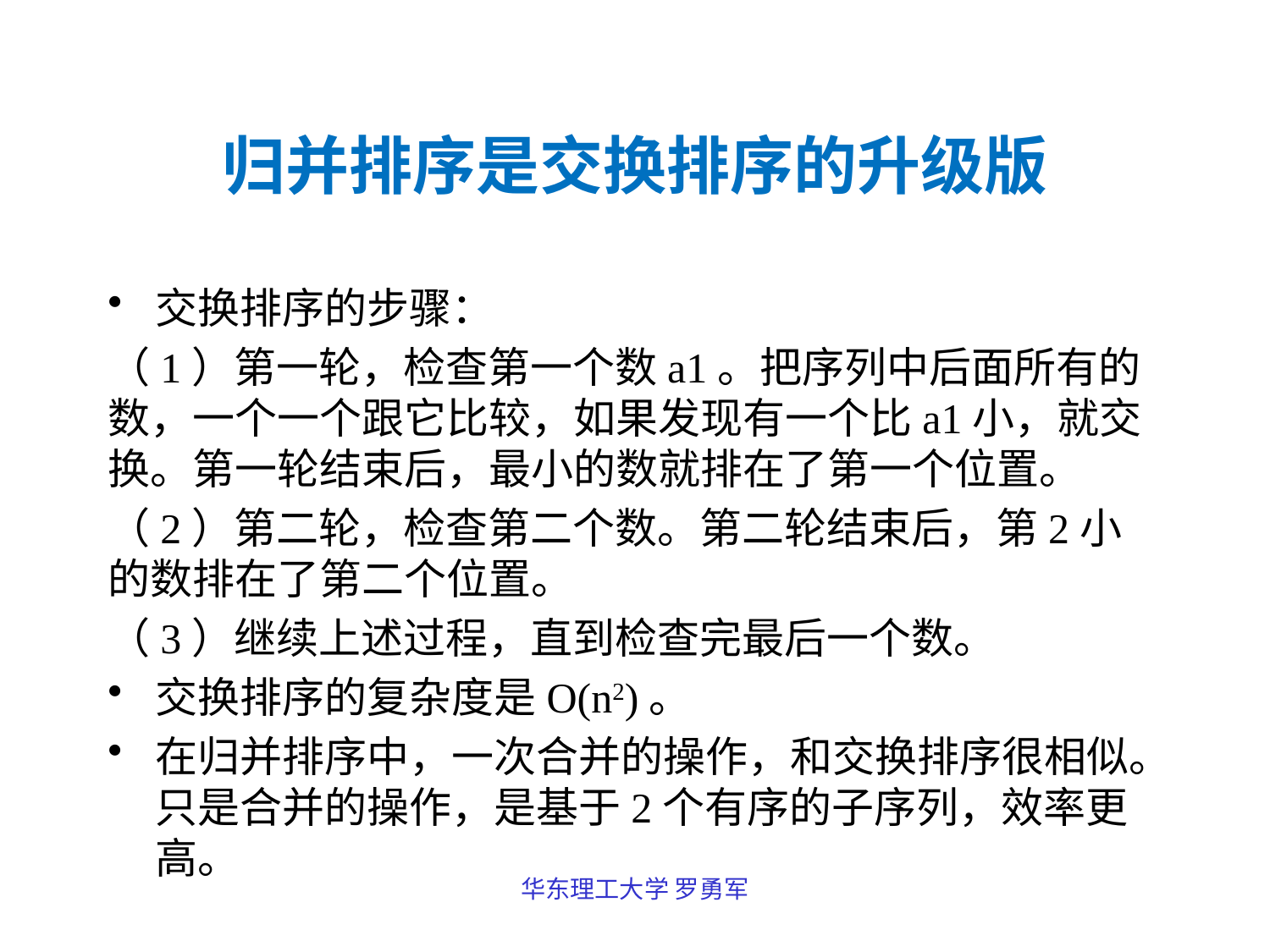

# 归并排序是交换排序的升级版
交换排序的步骤：
（1）第一轮，检查第一个数a1。把序列中后面所有的数，一个一个跟它比较，如果发现有一个比a1小，就交换。第一轮结束后，最小的数就排在了第一个位置。
（2）第二轮，检查第二个数。第二轮结束后，第2小的数排在了第二个位置。
（3）继续上述过程，直到检查完最后一个数。
交换排序的复杂度是O(n2)。
在归并排序中，一次合并的操作，和交换排序很相似。只是合并的操作，是基于2个有序的子序列，效率更高。
华东理工大学 罗勇军